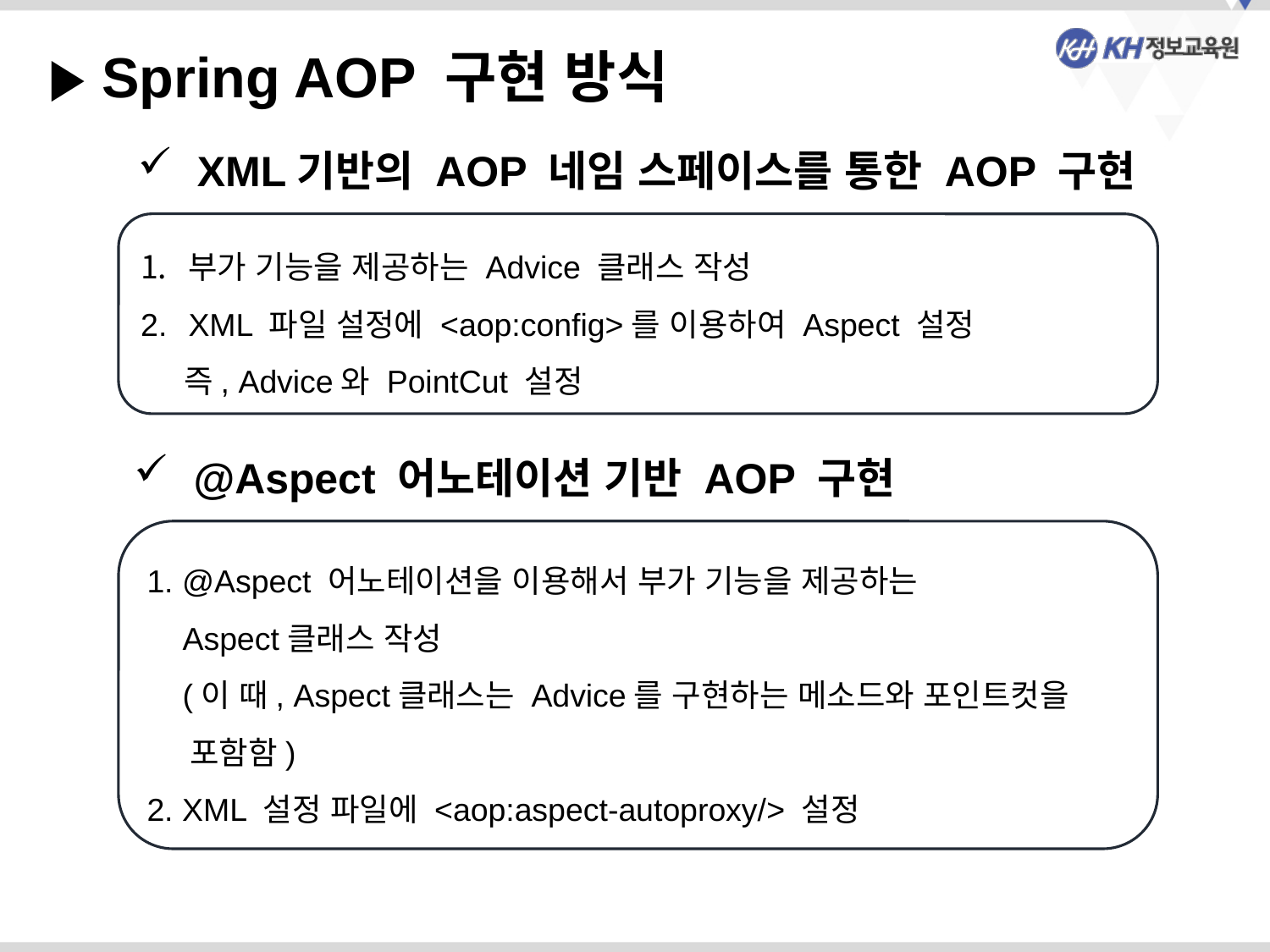

▶ Spring AOP 구현 방식
 XML기반의 AOP 네임 스페이스를 통한 AOP 구현
부가 기능을 제공하는 Advice 클래스 작성
XML 파일 설정에 <aop:config>를 이용하여 Aspect 설정
    즉, Advice와 PointCut 설정
 @Aspect 어노테이션 기반 AOP 구현
1. @Aspect 어노테이션을 이용해서 부가 기능을 제공하는
    Aspect클래스 작성
    (이 때, Aspect클래스는 Advice를 구현하는 메소드와 포인트컷을
    포함함)
2. XML 설정 파일에 <aop:aspect-autoproxy/> 설정